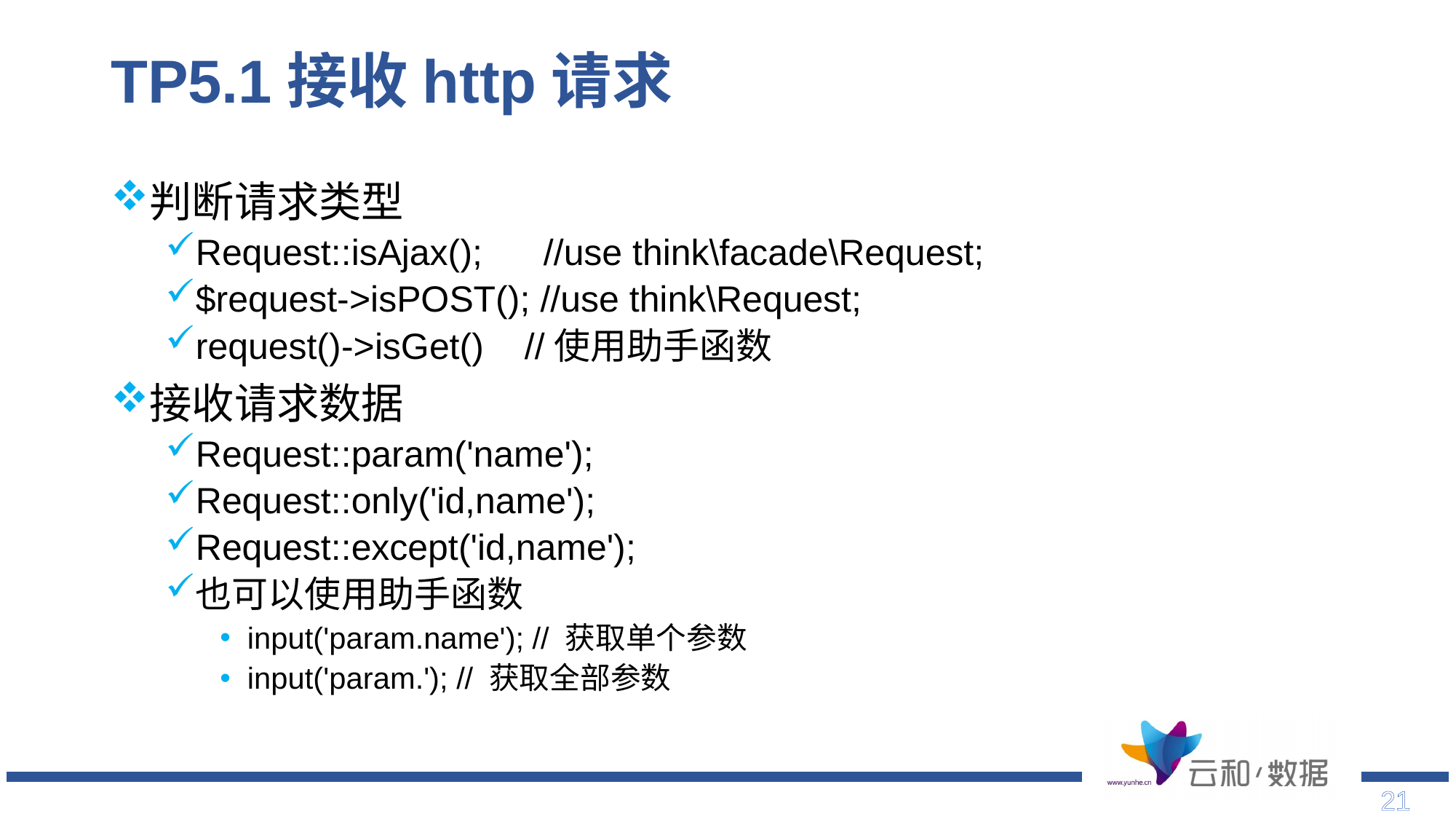

# TP5.1接收http请求
判断请求类型
Request::isAjax();      //use think\facade\Request;
$request->isPOST(); //use think\Request;
request()->isGet()    //使用助手函数
接收请求数据
Request::param('name');
Request::only('id,name');
Request::except('id,name');
也可以使用助手函数
input('param.name'); // 获取单个参数
input('param.'); // 获取全部参数